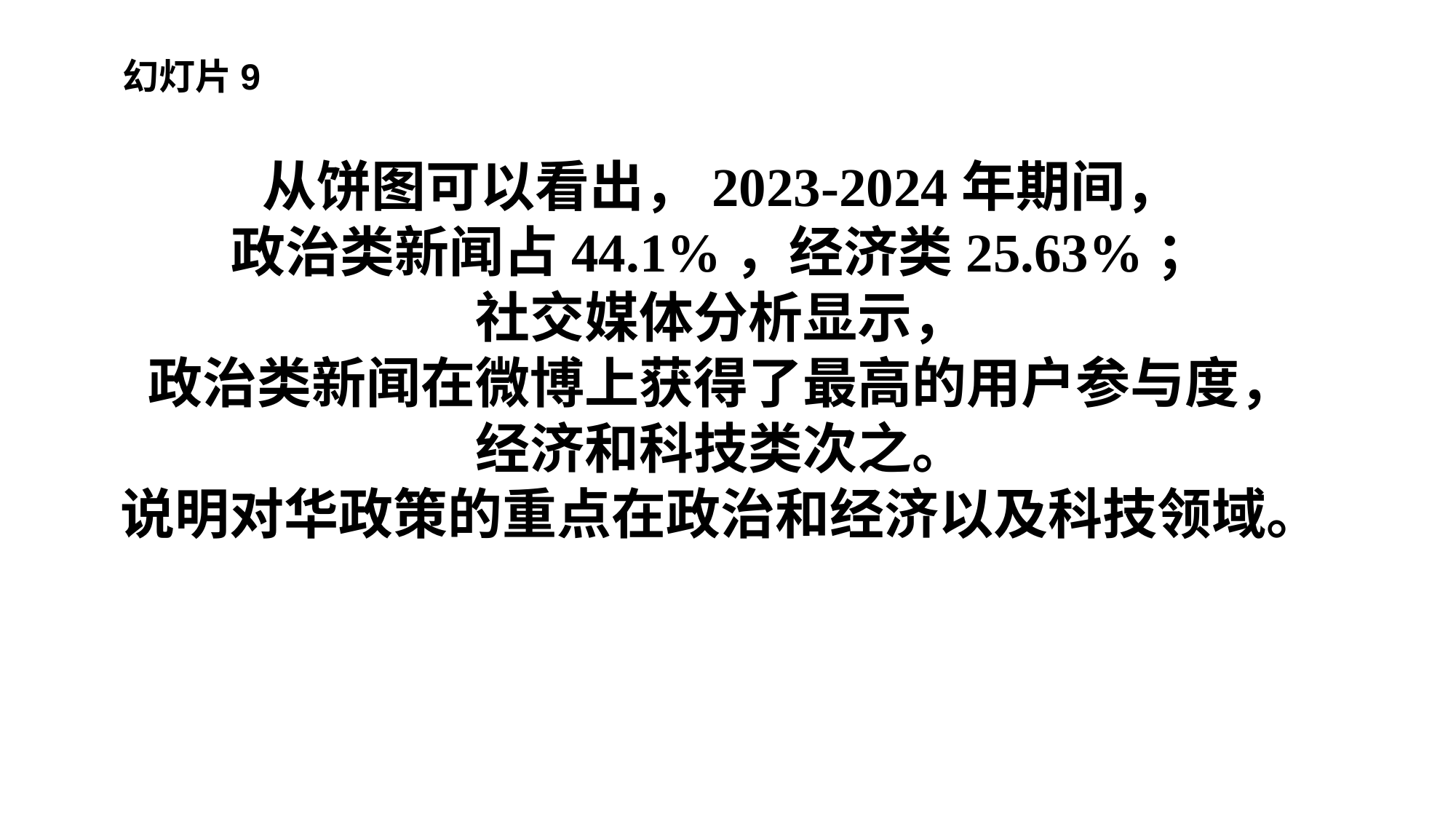

幻灯片9
从饼图可以看出，2023-2024年期间，
政治类新闻占44.1%，经济类25.63%；
社交媒体分析显示，
政治类新闻在微博上获得了最高的用户参与度，
经济和科技类次之。
说明对华政策的重点在政治和经济以及科技领域。